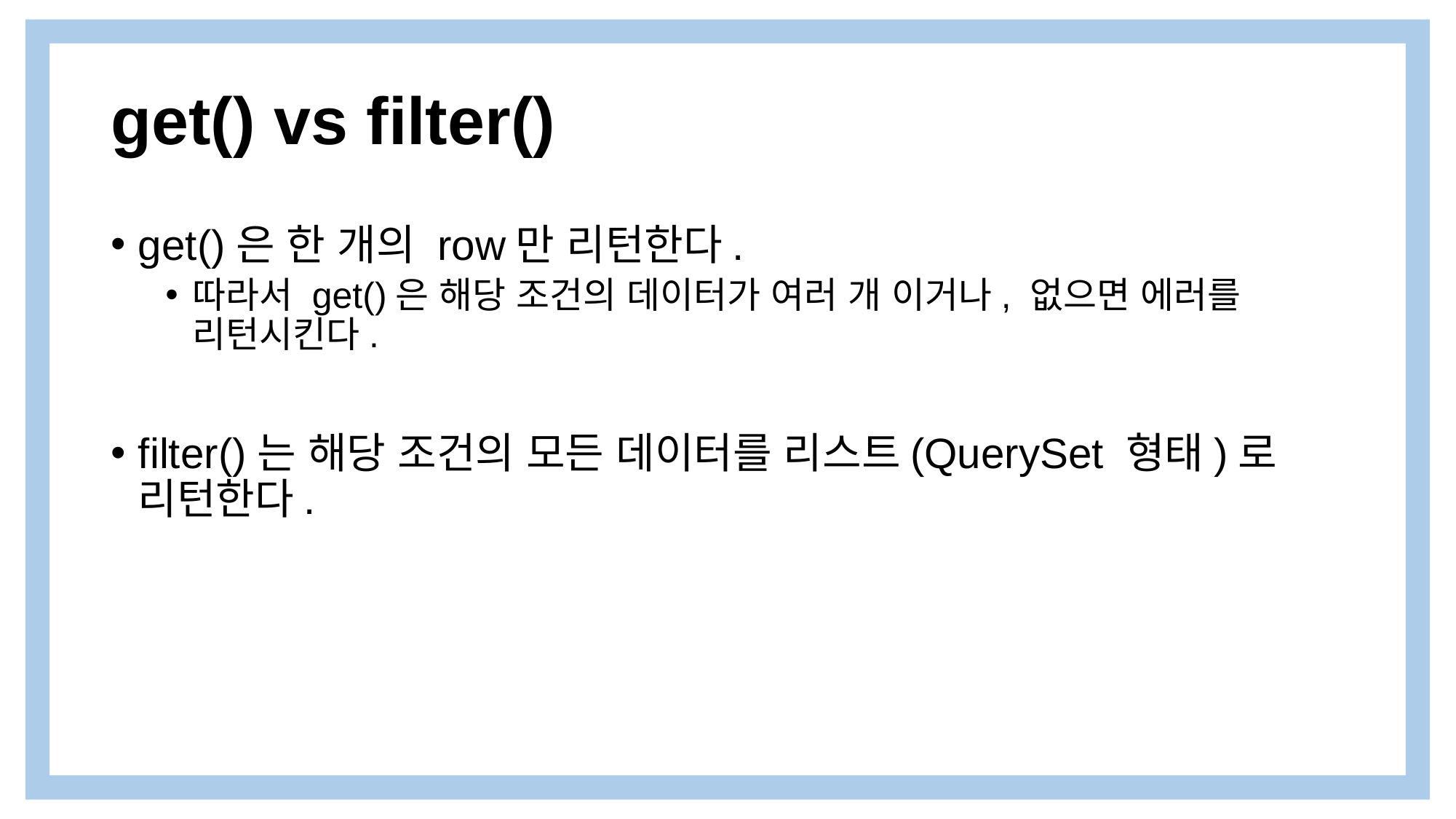

# get() vs filter()
get()은 한 개의 row만 리턴한다.
따라서 get()은 해당 조건의 데이터가 여러 개 이거나, 없으면 에러를 리턴시킨다.

filter()는 해당 조건의 모든 데이터를 리스트(QuerySet 형태)로 리턴한다.